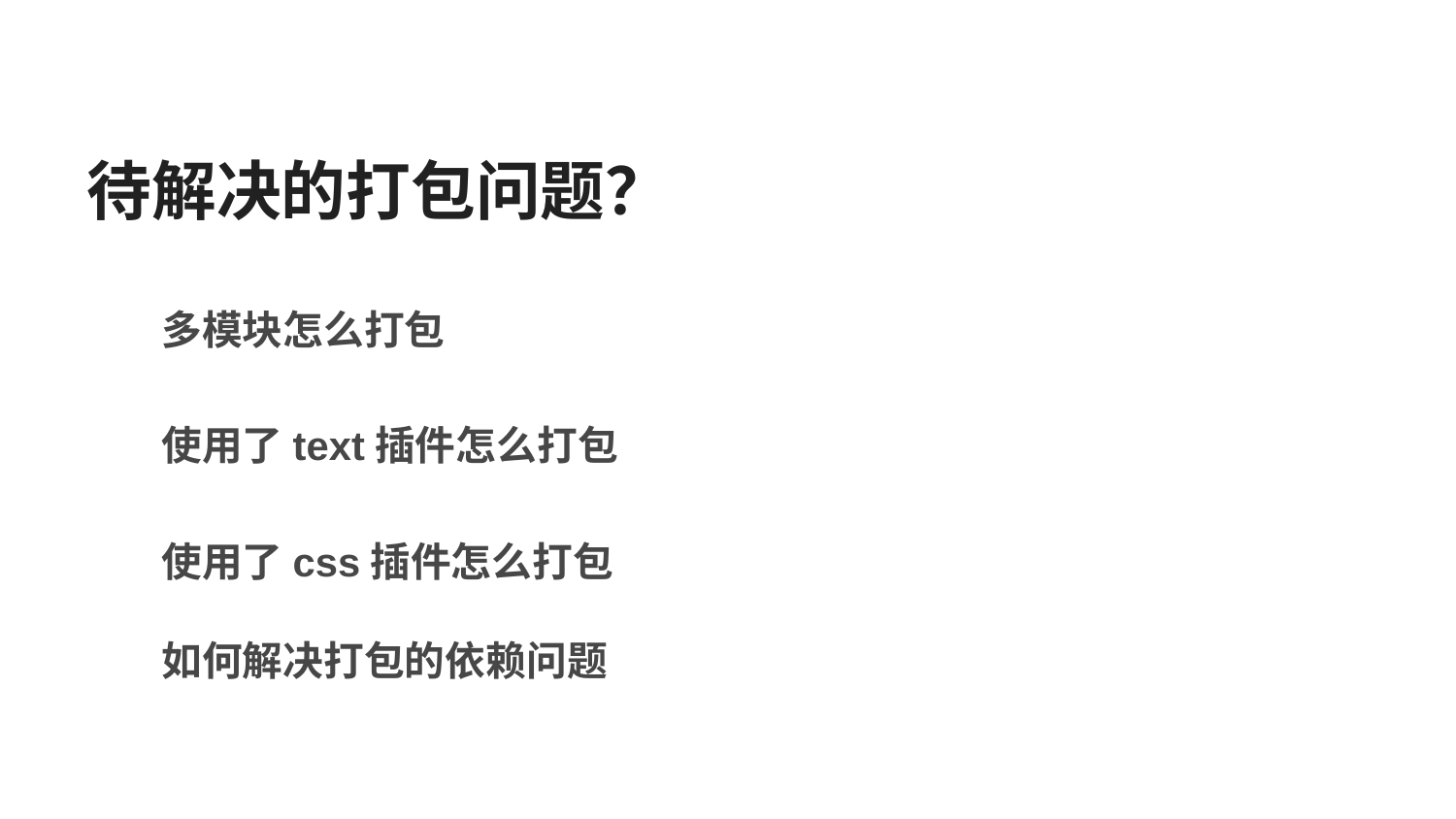

待解决的打包问题？
多模块怎么打包
使用了text插件怎么打包
使用了css插件怎么打包
如何解决打包的依赖问题